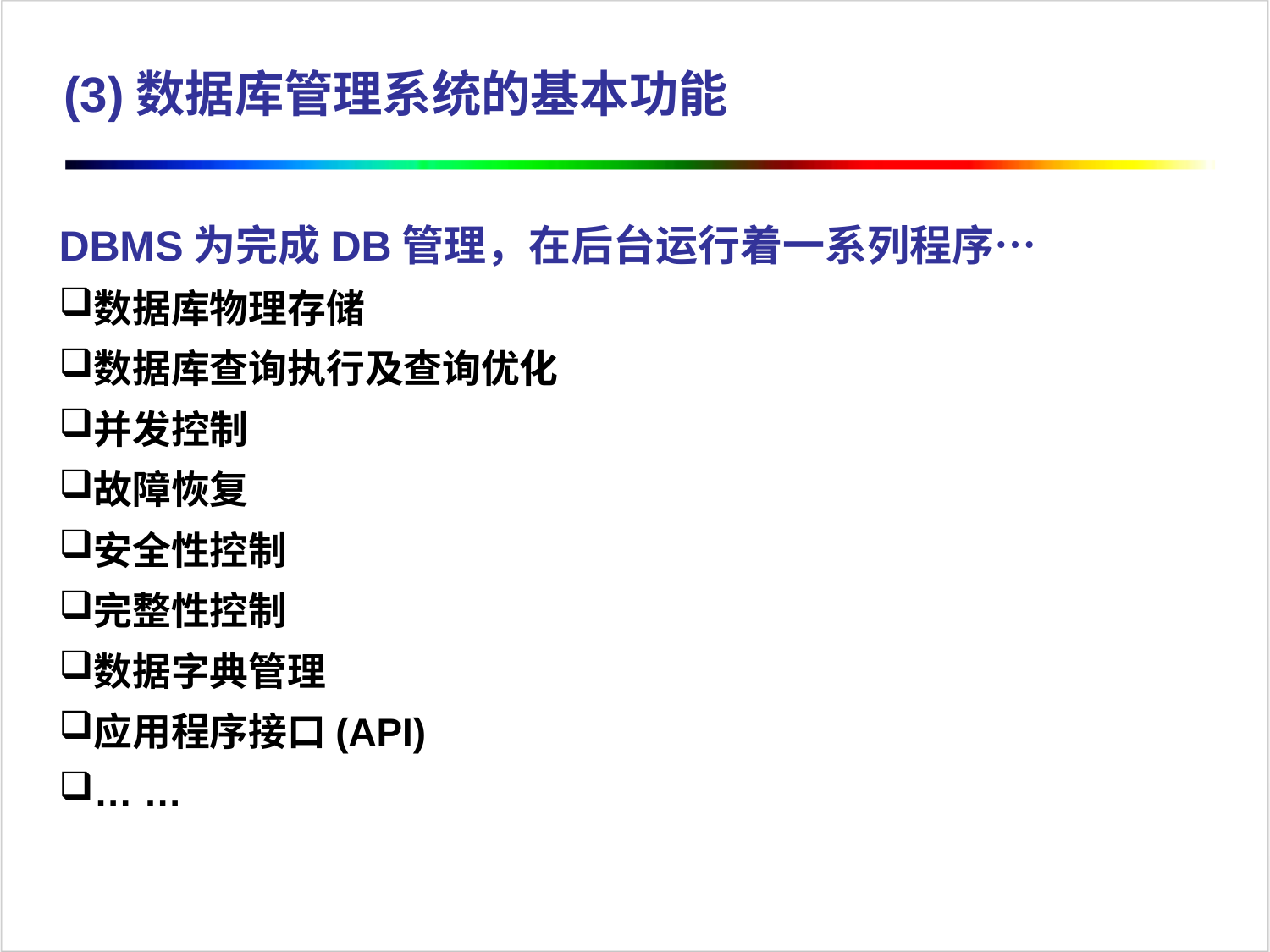

(3)数据库管理系统的基本功能
DBMS为完成DB管理，在后台运行着一系列程序…
数据库物理存储
数据库查询执行及查询优化
并发控制
故障恢复
安全性控制
完整性控制
数据字典管理
应用程序接口(API)
… …